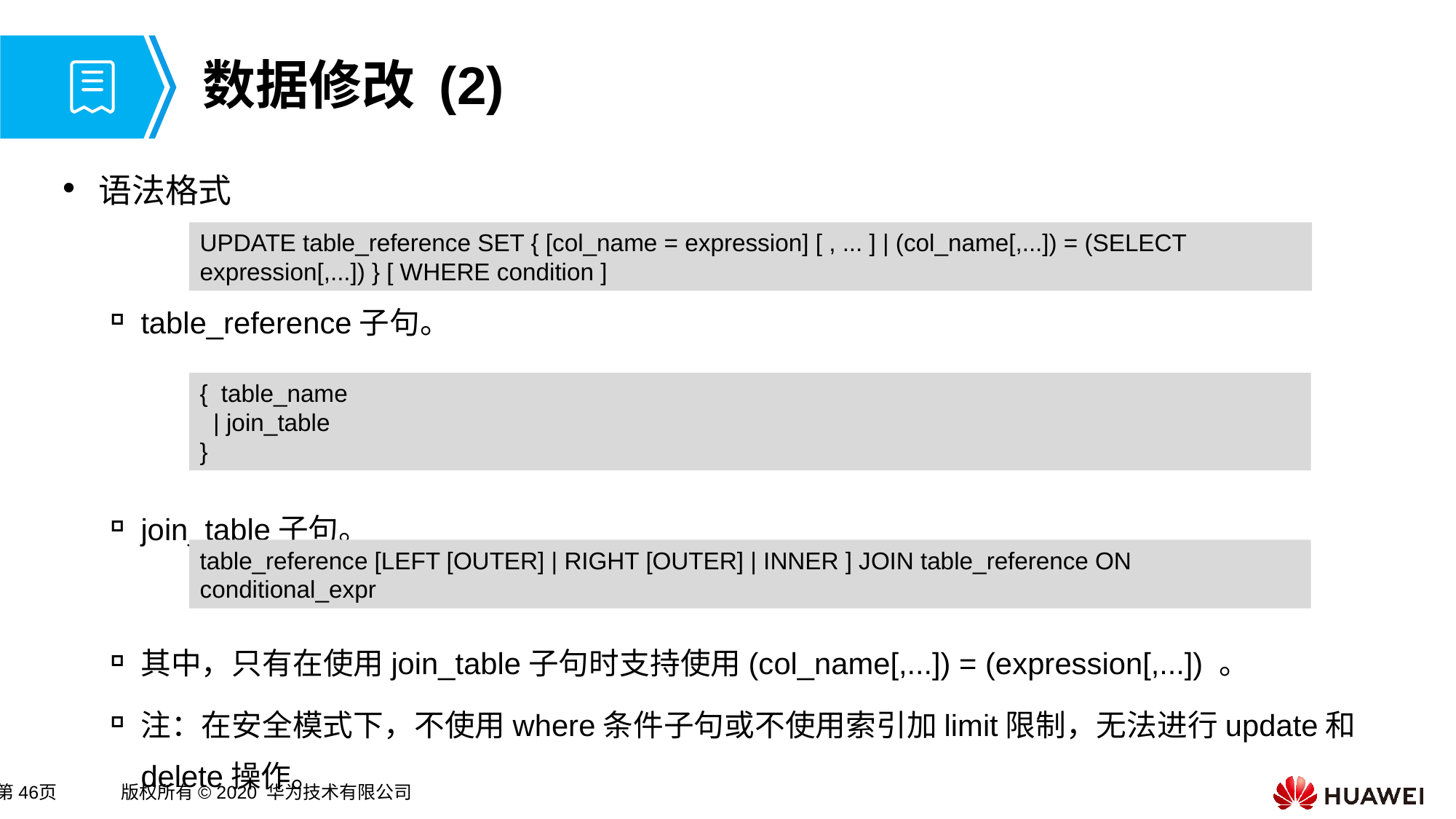

# 数据修改 (2)
语法格式

table_reference子句。

join_table子句。

其中，只有在使用join_table子句时支持使用(col_name[,...]) = (expression[,...]) 。
注：在安全模式下，不使用where条件子句或不使用索引加limit限制，无法进行update和delete操作。

UPDATE table_reference SET { [col_name = expression] [ , ... ] | (col_name[,...]) = (SELECT expression[,...]) } [ WHERE condition ]
{  table_name
  | join_table
}
table_reference [LEFT [OUTER] | RIGHT [OUTER] | INNER ] JOIN table_reference ON conditional_expr